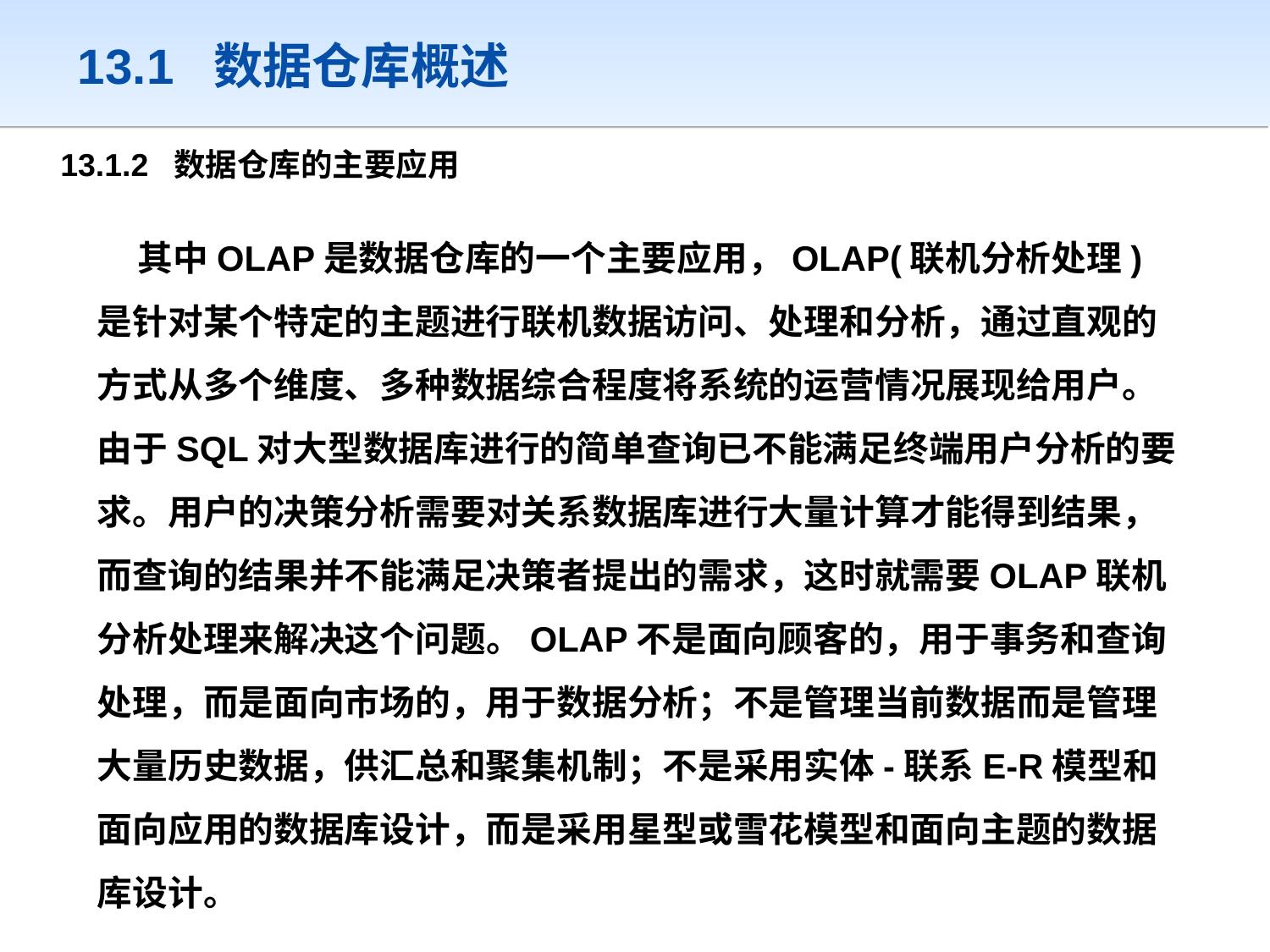

# 13.1  数据仓库概述
13.1.2  数据仓库的主要应用
	    其中OLAP是数据仓库的一个主要应用，OLAP(联机分析处理)是针对某个特定的主题进行联机数据访问、处理和分析，通过直观的方式从多个维度、多种数据综合程度将系统的运营情况展现给用户。由于SQL对大型数据库进行的简单查询已不能满足终端用户分析的要求。用户的决策分析需要对关系数据库进行大量计算才能得到结果，而查询的结果并不能满足决策者提出的需求，这时就需要OLAP联机分析处理来解决这个问题。OLAP不是面向顾客的，用于事务和查询处理，而是面向市场的，用于数据分析；不是管理当前数据而是管理大量历史数据，供汇总和聚集机制；不是采用实体-联系E-R模型和面向应用的数据库设计，而是采用星型或雪花模型和面向主题的数据库设计。